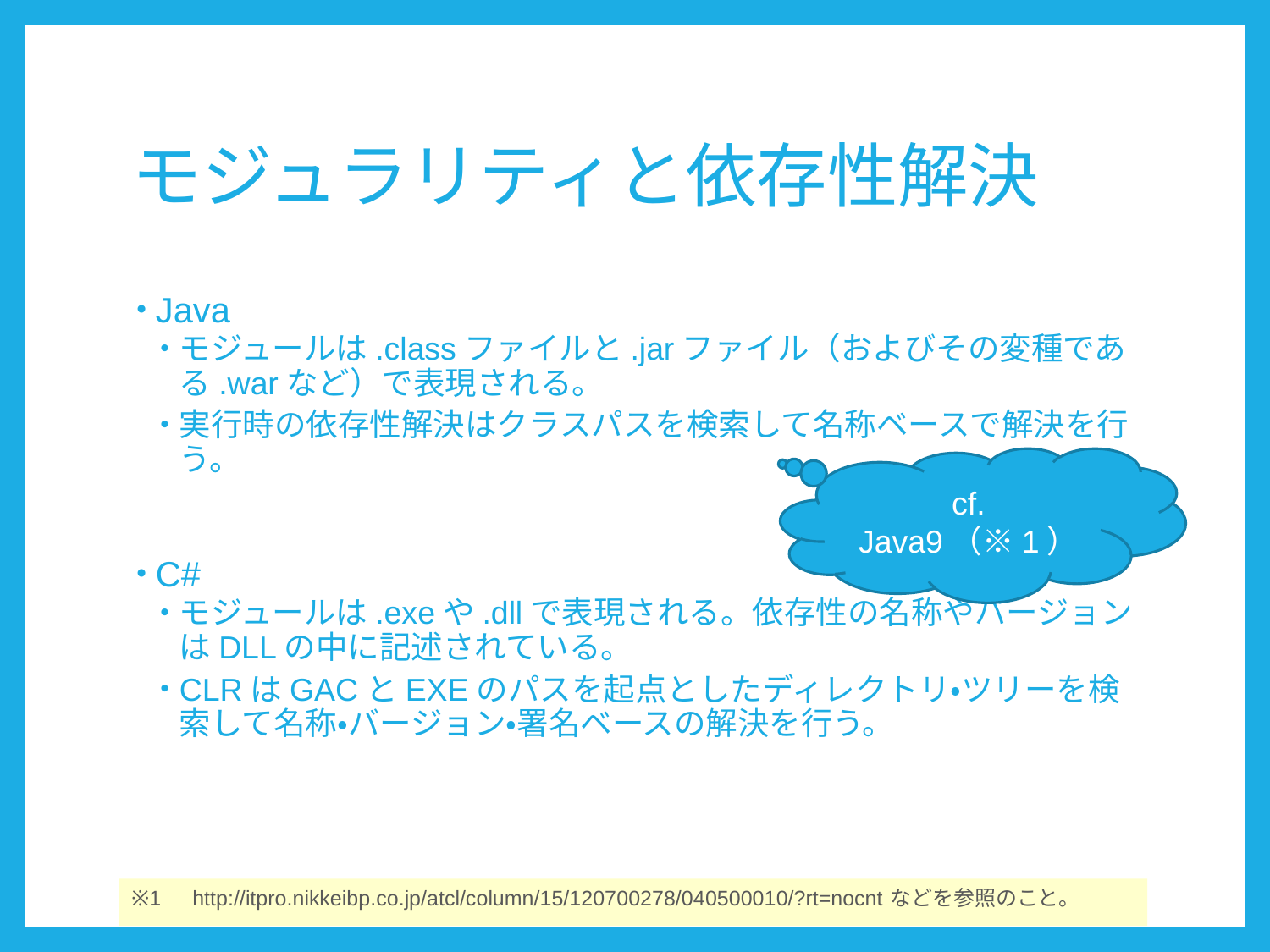

# モジュラリティと依存性解決
Java
モジュールは.classファイルと.jarファイル（およびその変種である.warなど）で表現される。
実行時の依存性解決はクラスパスを検索して名称ベースで解決を行う。

C#
モジュールは.exeや.dllで表現される。依存性の名称やバージョンはDLLの中に記述されている。
CLRはGACとEXEのパスを起点としたディレクトリ・ツリーを検索して名称・バージョン・署名ベースの解決を行う。

cf. Java9（※1）
※1　http://itpro.nikkeibp.co.jp/atcl/column/15/120700278/040500010/?rt=nocntなどを参照のこと。